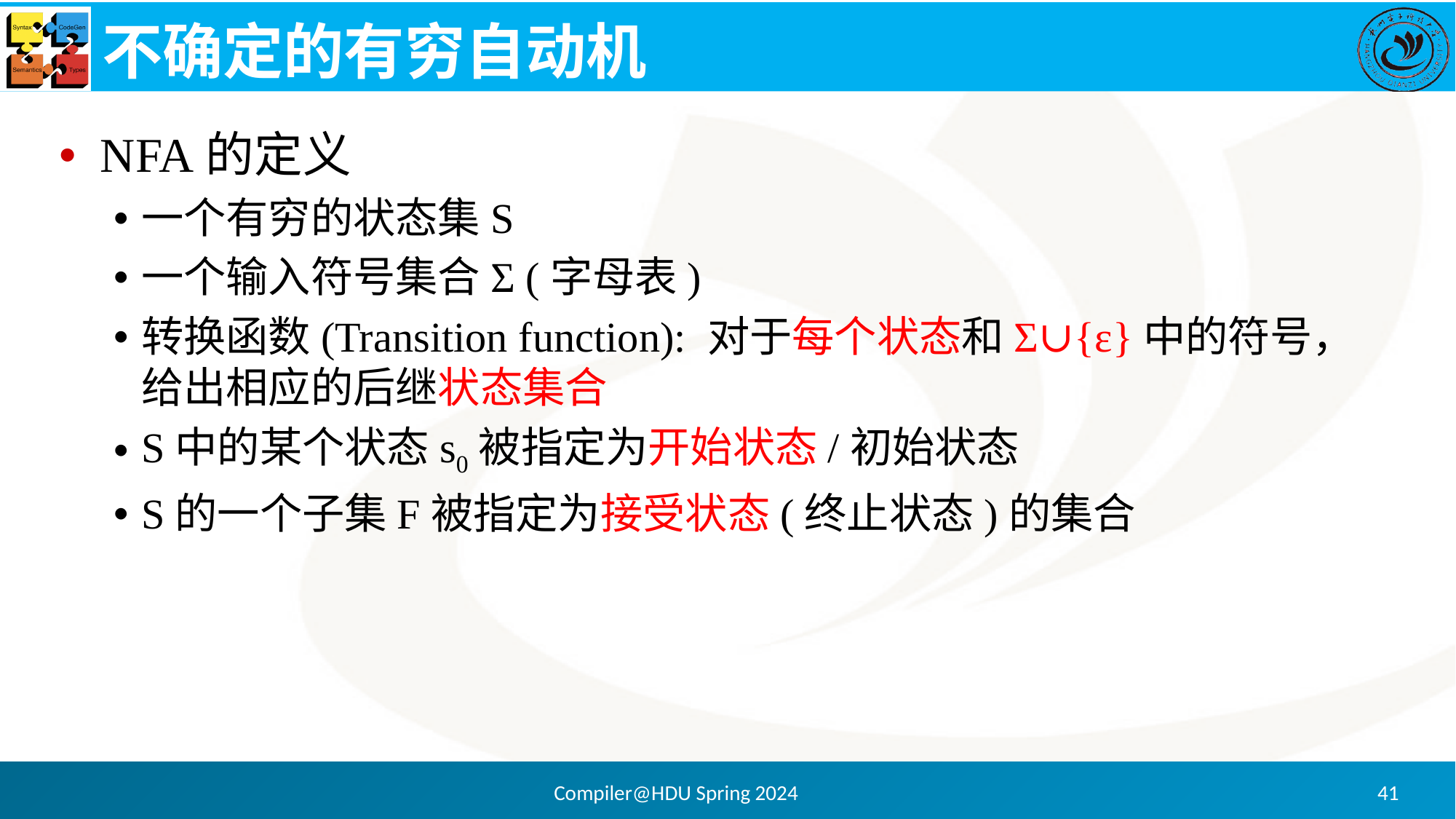

# 不确定的有穷自动机
NFA的定义
一个有穷的状态集S
一个输入符号集合Σ (字母表)
转换函数(Transition function): 对于每个状态和Σ∪{ε}中的符号，给出相应的后继状态集合
S中的某个状态s0被指定为开始状态/初始状态
S的一个子集F被指定为接受状态(终止状态)的集合
Compiler@HDU Spring 2024
41